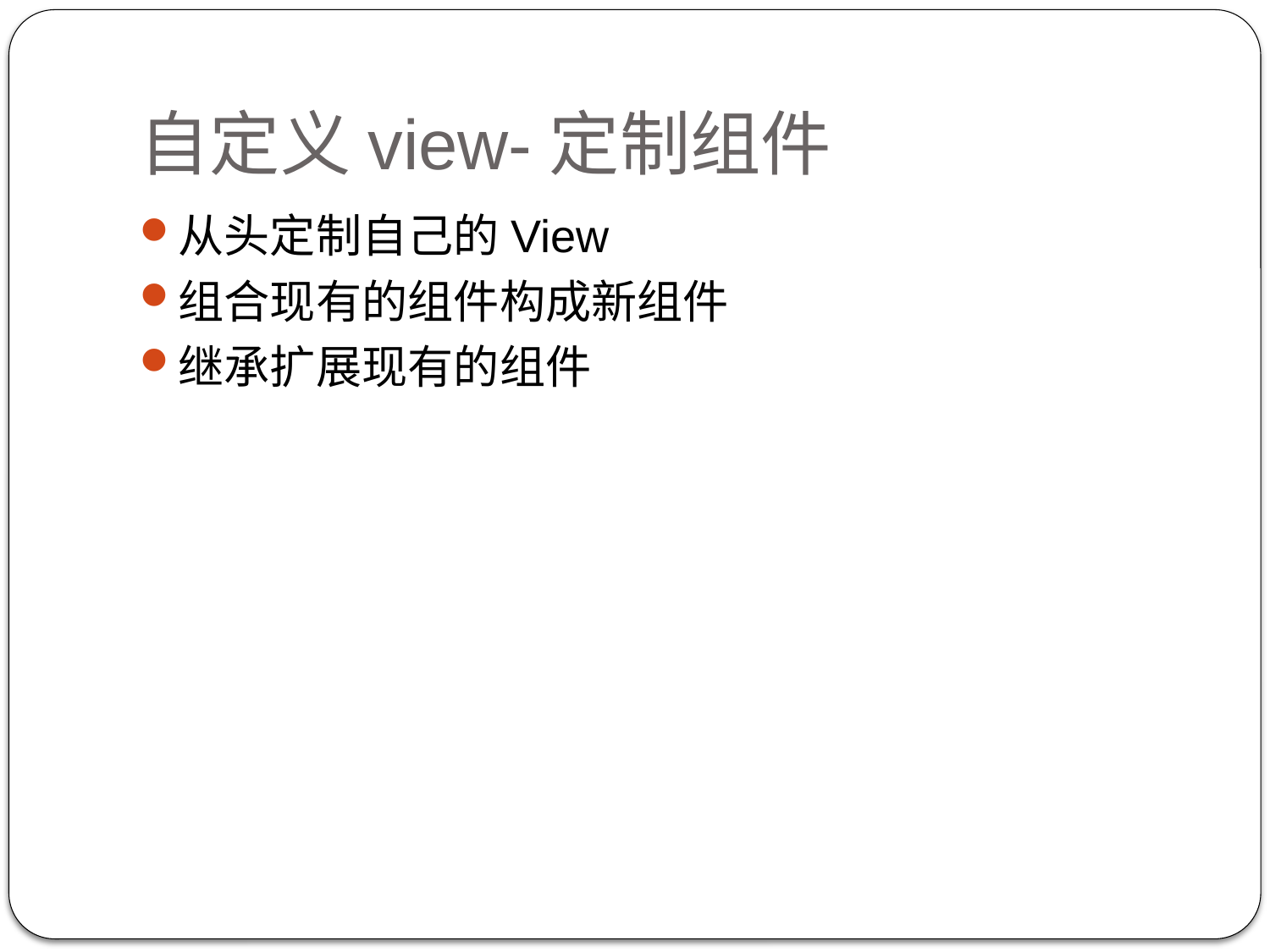

# 自定义view-定制组件
从头定制自己的View
组合现有的组件构成新组件
继承扩展现有的组件